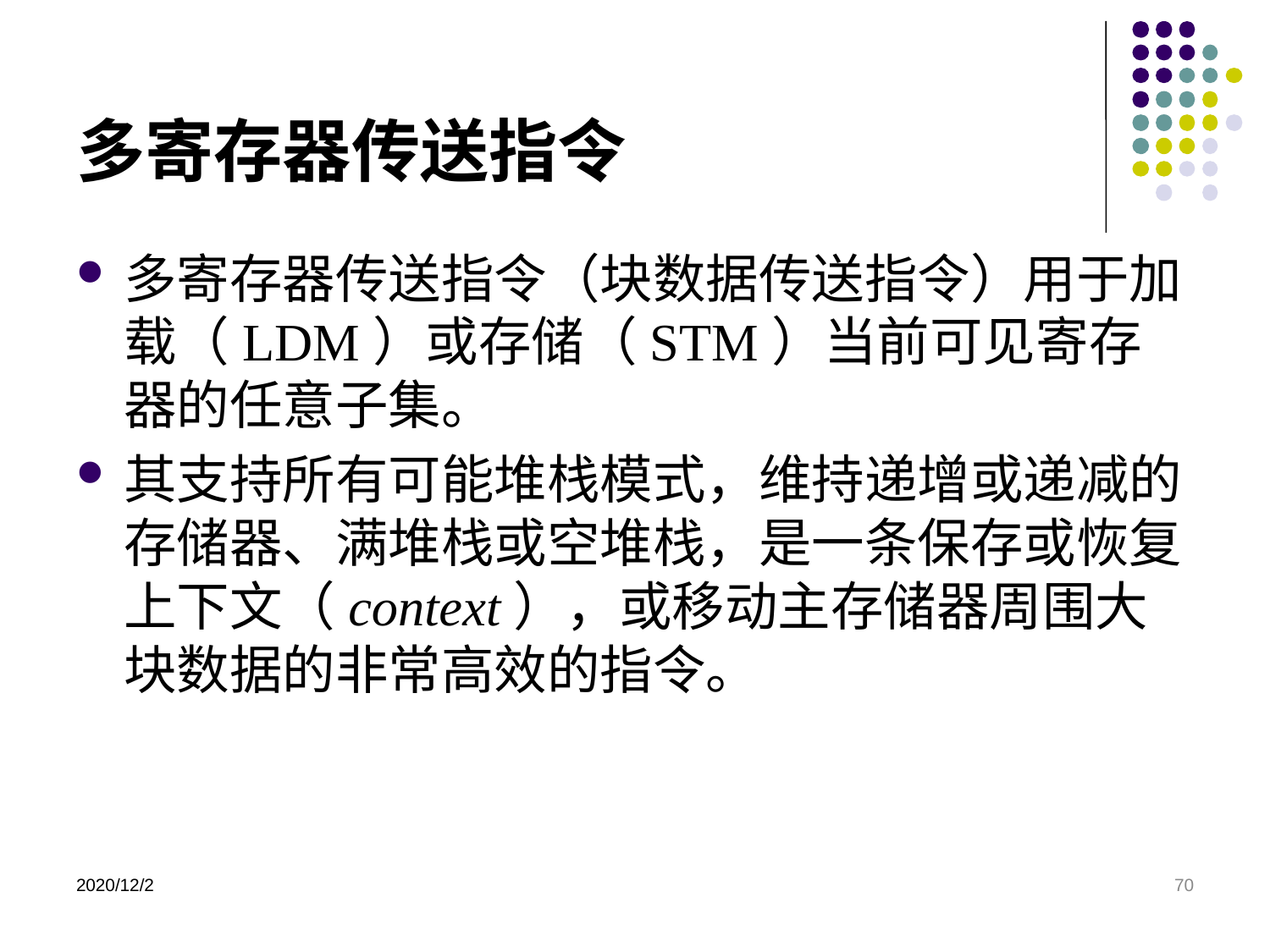

# 多寄存器传送指令
多寄存器传送指令（块数据传送指令）用于加载（LDM）或存储（STM）当前可见寄存器的任意子集。
其支持所有可能堆栈模式，维持递增或递减的存储器、满堆栈或空堆栈，是一条保存或恢复上下文（context），或移动主存储器周围大块数据的非常高效的指令。
2020/12/2
70